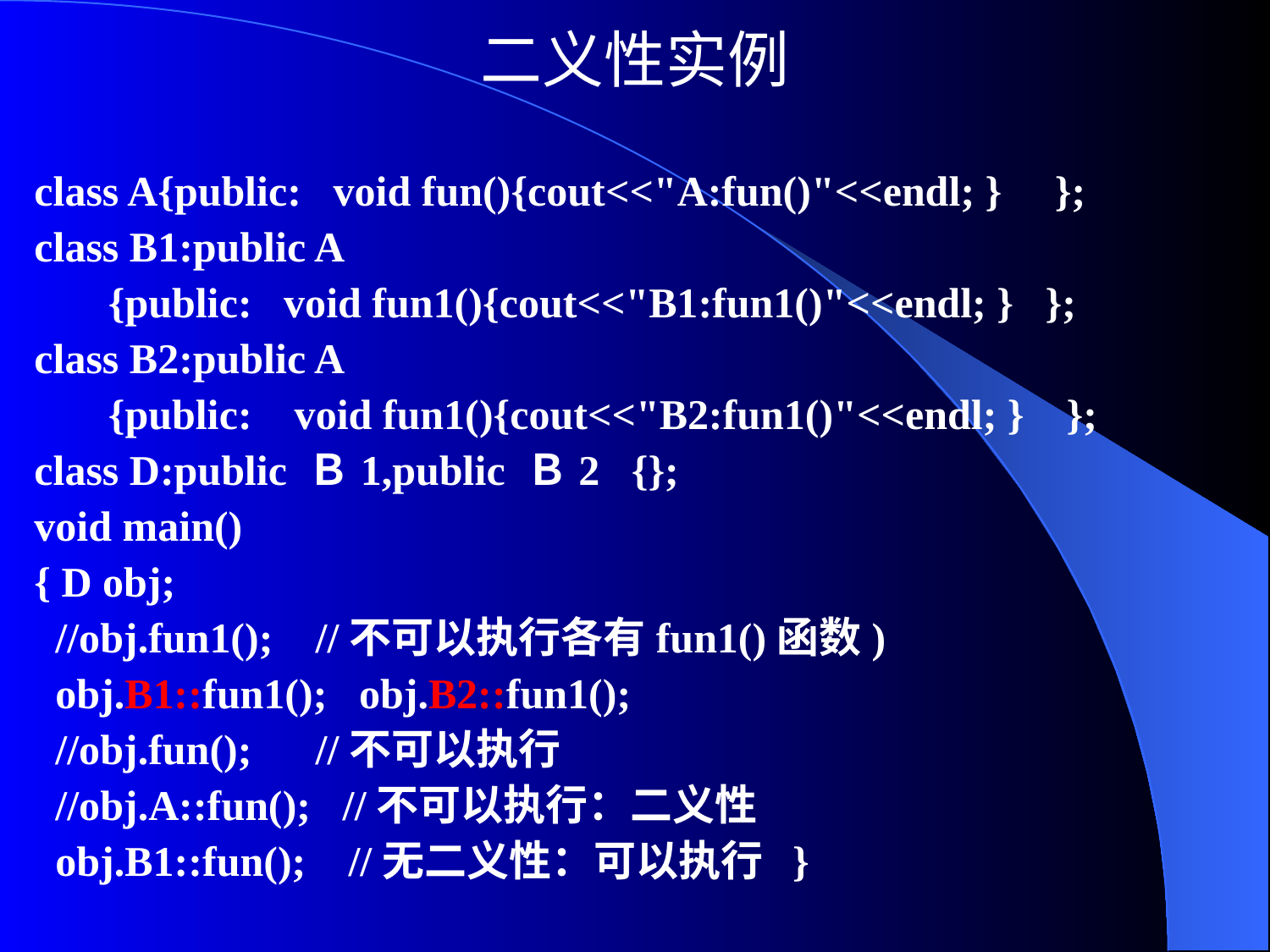

# 二义性实例
class A{public:   void fun(){cout<<"A:fun()"<<endl; }     };
class B1:public A
       {public:   void fun1(){cout<<"B1:fun1()"<<endl; }   };
class B2:public A
       {public:    void fun1(){cout<<"B2:fun1()"<<endl; }    };
class D:public Ｂ1,public Ｂ2   {};
void main()
{ D obj;
  //obj.fun1();    //不可以执行各有fun1()函数)
  obj.B1::fun1();   obj.B2::fun1();
  //obj.fun();      //不可以执行
  //obj.A::fun();   //不可以执行：二义性
  obj.B1::fun();    //无二义性：可以执行  }